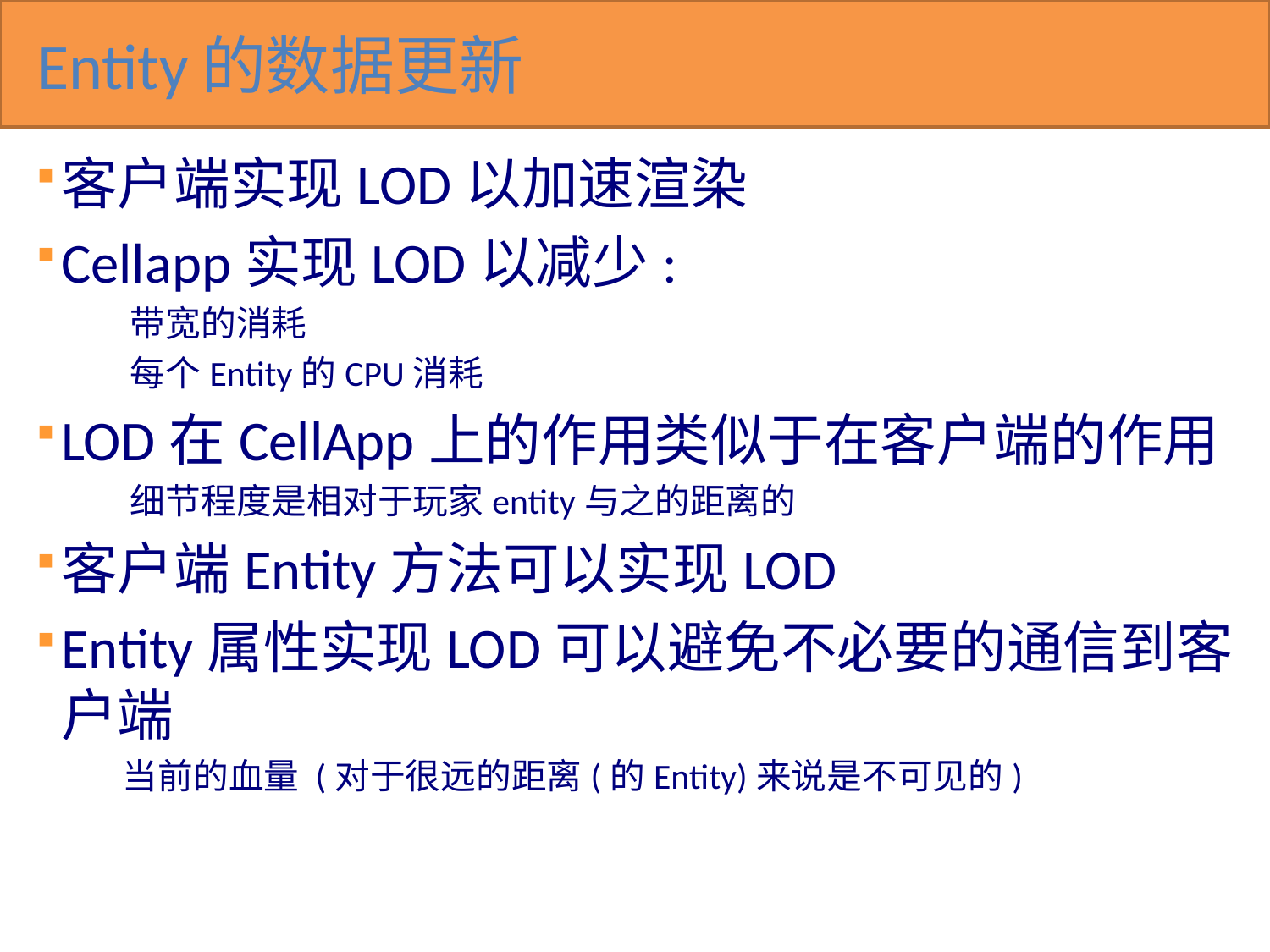

# Entity的数据更新
客户端实现LOD以加速渲染
Cellapp实现LOD以减少:
           带宽的消耗
           每个Entity的CPU消耗
LOD在CellApp上的作用类似于在客户端的作用
           细节程度是相对于玩家entity与之的距离的
客户端Entity方法可以实现LOD
Entity属性实现LOD可以避免不必要的通信到客户端
          当前的血量 (对于很远的距离(的Entity)来说是不可见的)